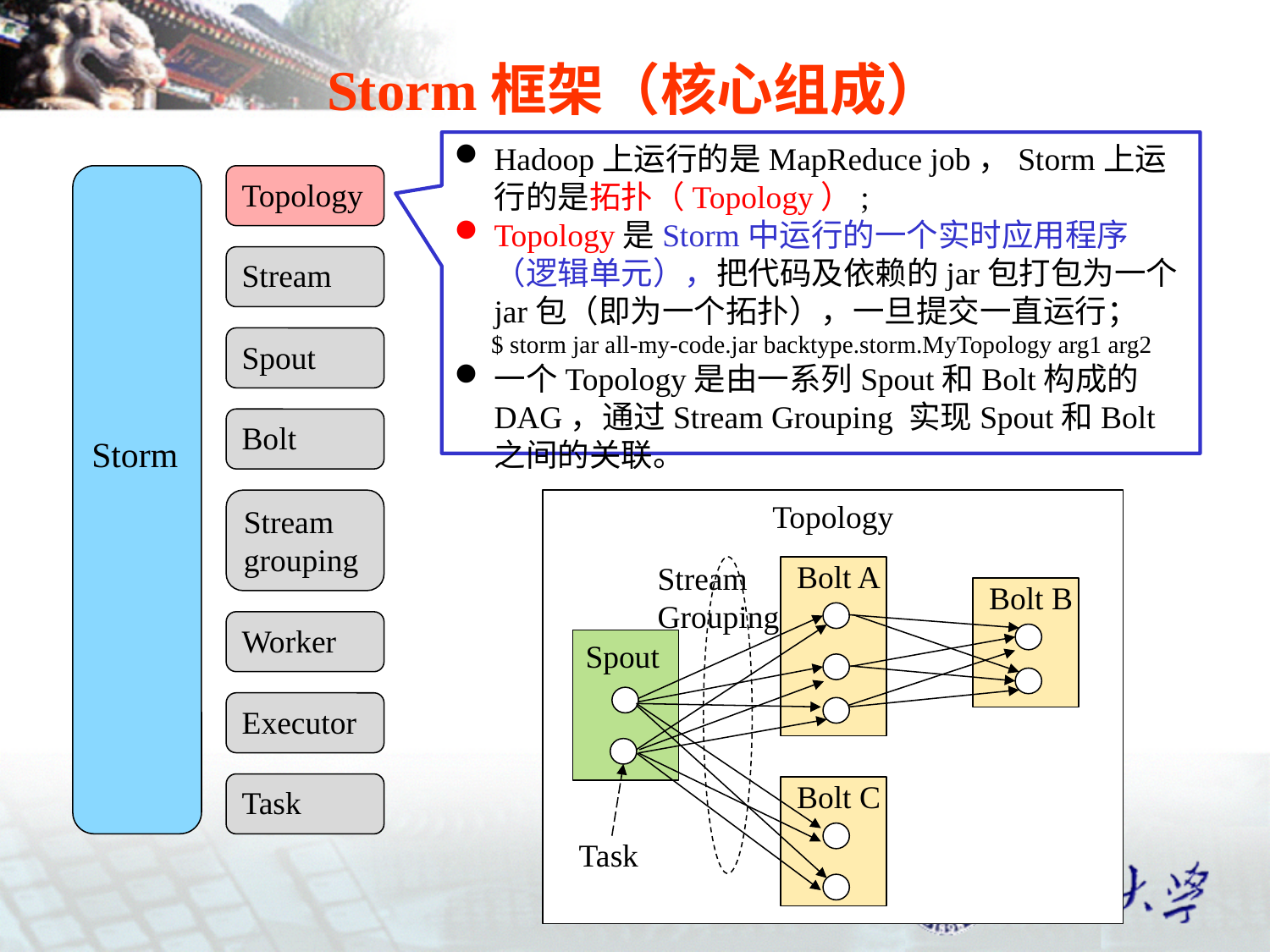

# Storm框架（核心组成）
Hadoop上运行的是MapReduce job，Storm上运行的是拓扑（Topology）;
Topology是Storm中运行的一个实时应用程序（逻辑单元），把代码及依赖的jar包打包为一个jar包（即为一个拓扑），一旦提交一直运行；
      $ storm jar all-my-code.jar backtype.storm.MyTopology arg1 arg2
一个Topology是由一系列Spout和Bolt构成的DAG，通过Stream Grouping 实现Spout和Bolt 之间的关联。

Storm
Topology
Stream
Spout
Bolt
Stream
grouping
Worker
Executor
Task
Topology
Stream
Grouping

  Bolt A

  Bolt B

Spout

  Bolt C

Task